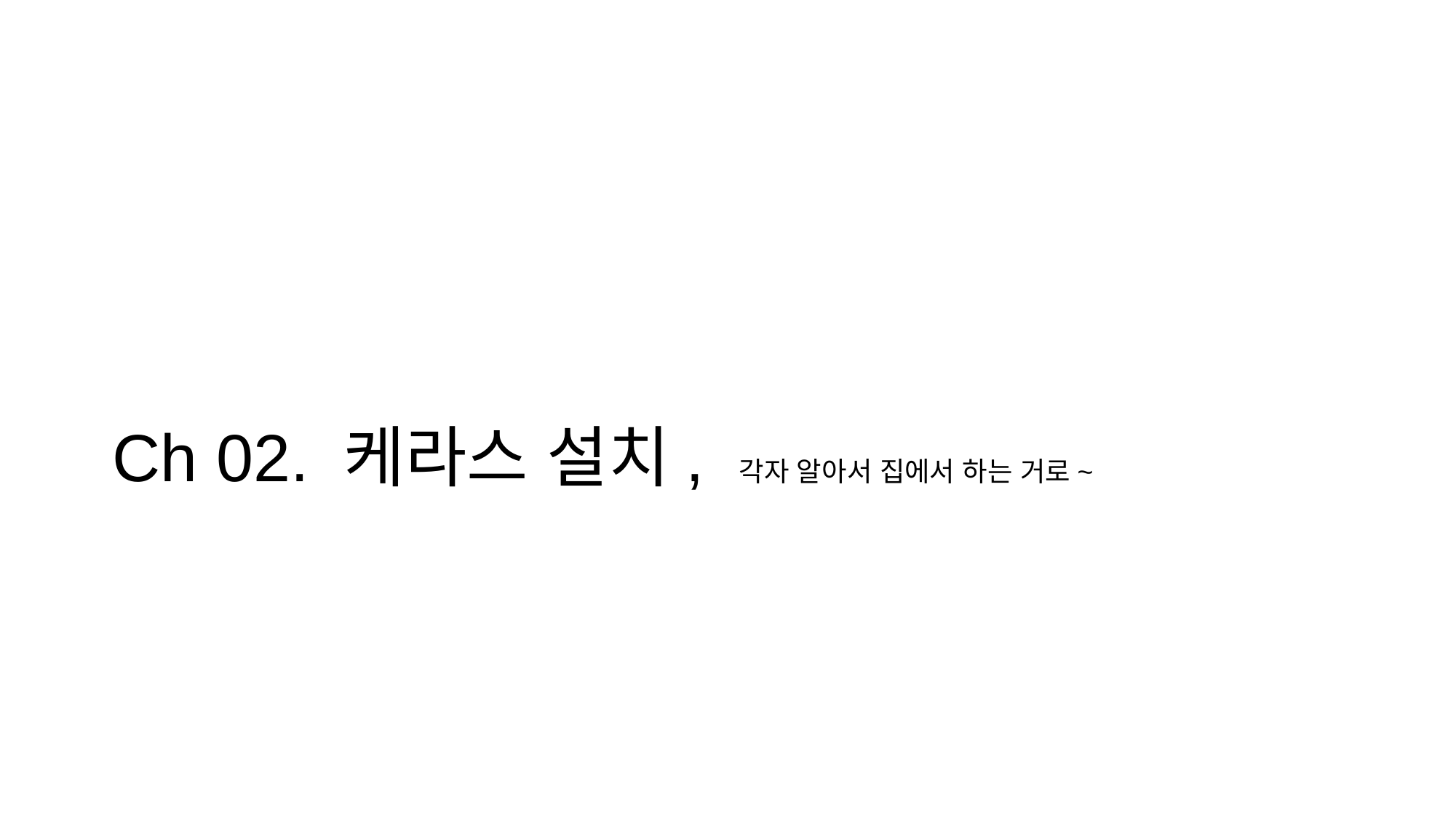

# Ch 02. 케라스 설치, 각자 알아서 집에서 하는 거로~